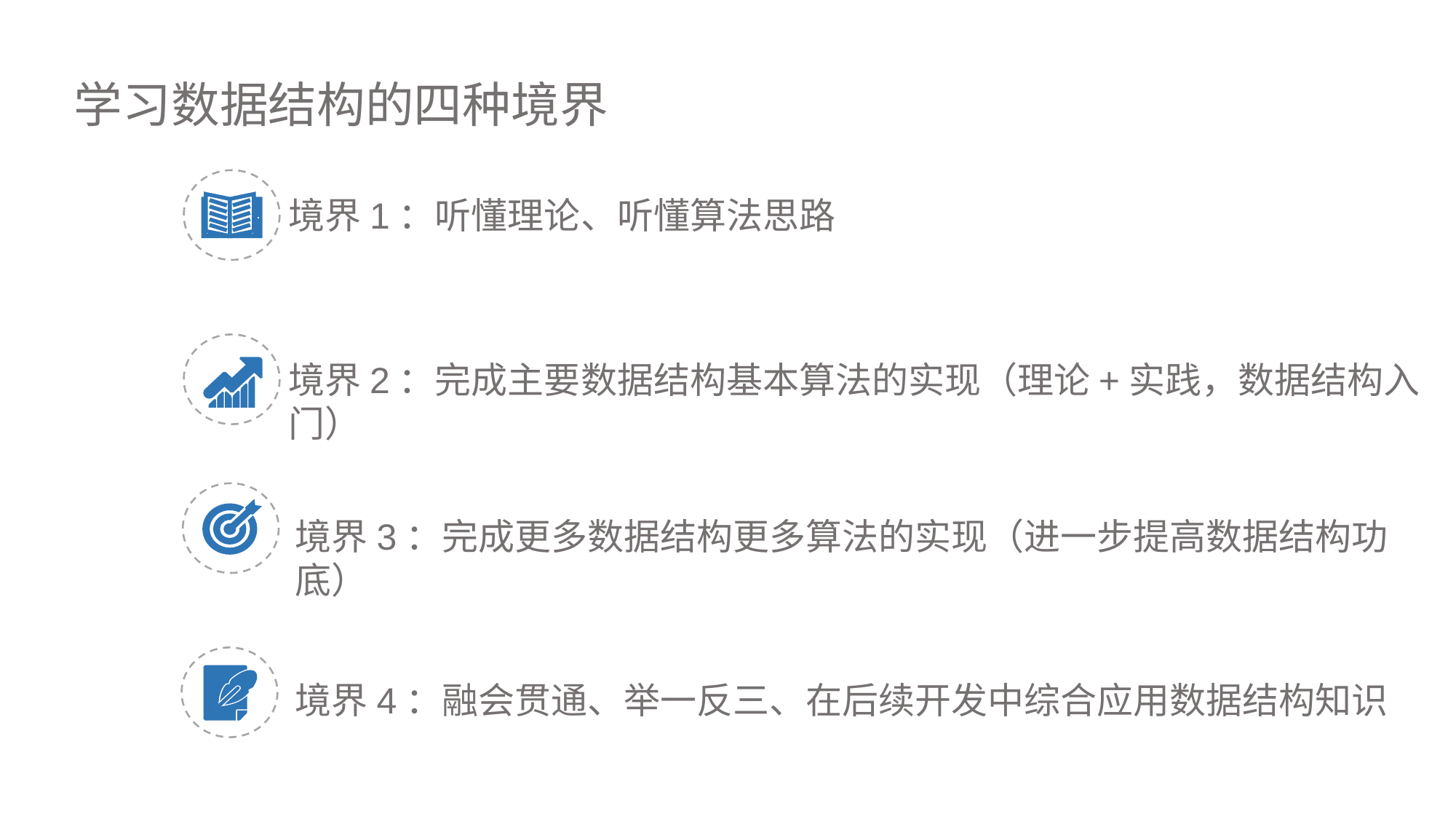

学习数据结构的四种境界

境界1：听懂理论、听懂算法思路

境界2：完成主要数据结构基本算法的实现（理论+实践，数据结构入门）

境界3：完成更多数据结构更多算法的实现（进一步提高数据结构功底）

境界4：融会贯通、举一反三、在后续开发中综合应用数据结构知识